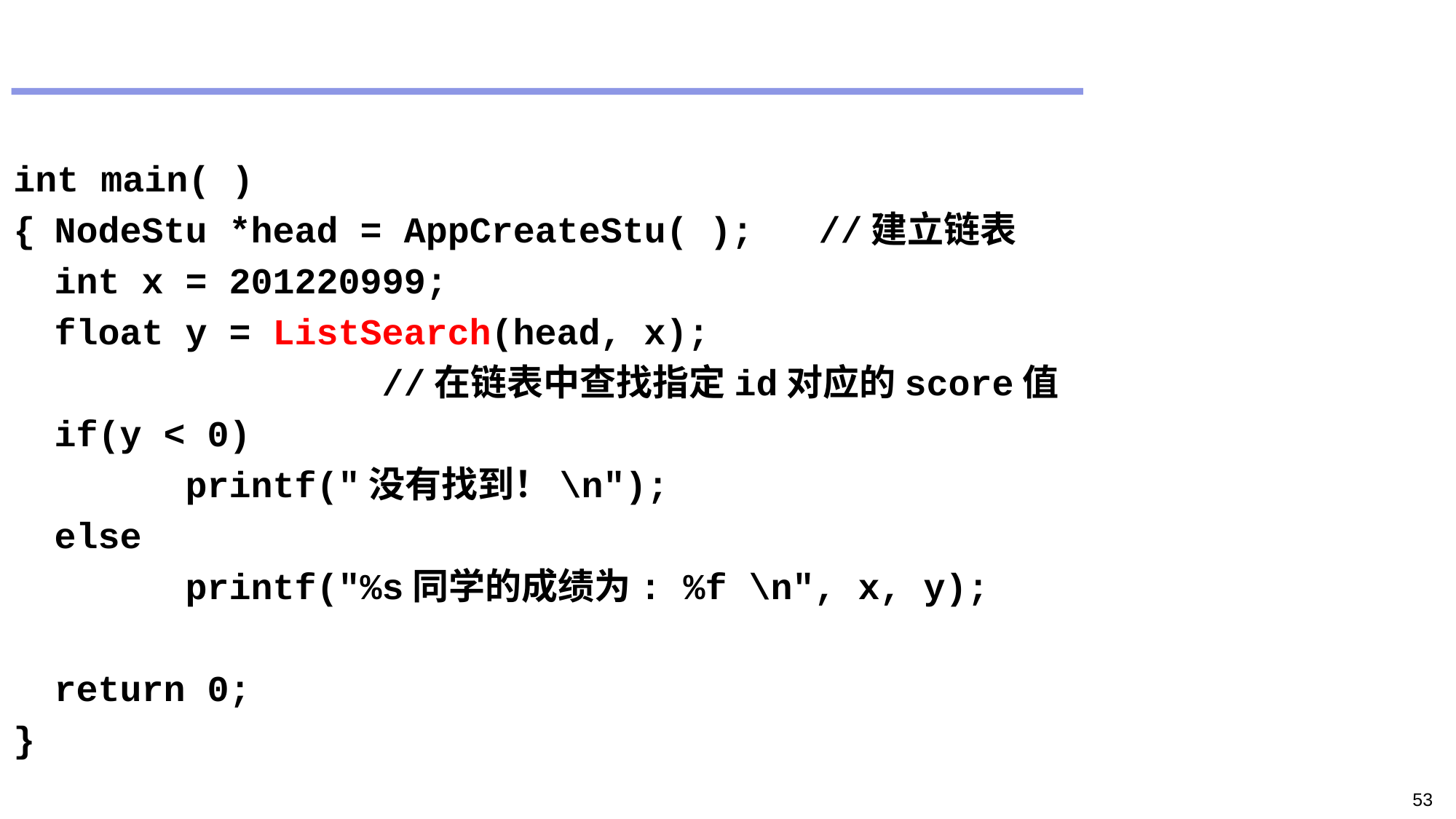

#

int main( )
{	NodeStu *head = AppCreateStu( );	//建立链表
	int x = 201220999;
	float y = ListSearch(head, x);
				//在链表中查找指定id对应的score值
	if(y < 0)
		 printf("没有找到！\n");
	else
		 printf("%s同学的成绩为: %f \n", x, y);

	return 0;
}
53